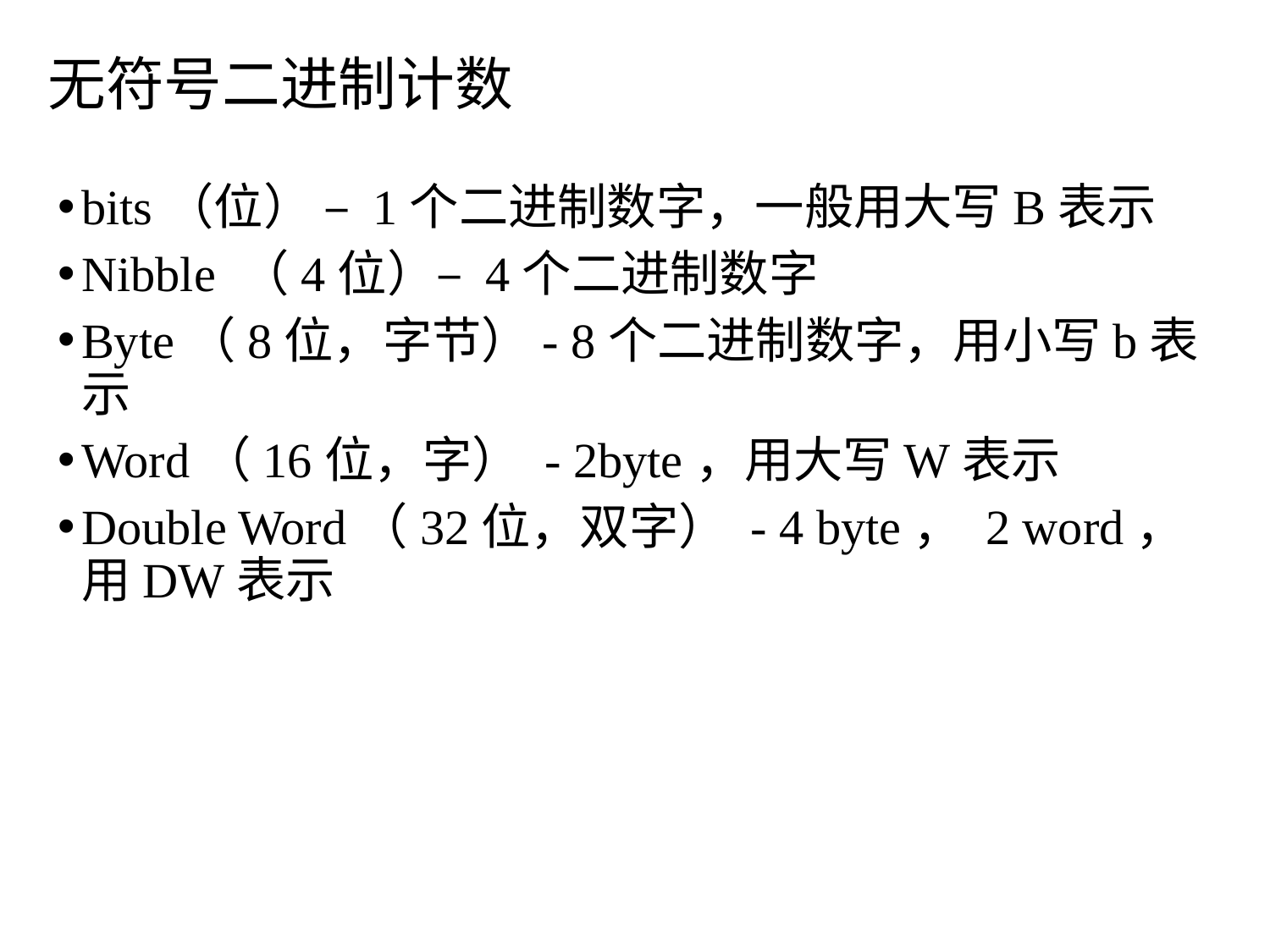

# 无符号二进制计数
bits（位） – 1个二进制数字，一般用大写B表示
Nibble （4位）– 4个二进制数字
Byte（8位，字节）- 8个二进制数字，用小写b表示
Word（16位，字） - 2byte，用大写W表示
Double Word（32位，双字） - 4 byte， 2 word，用DW表示